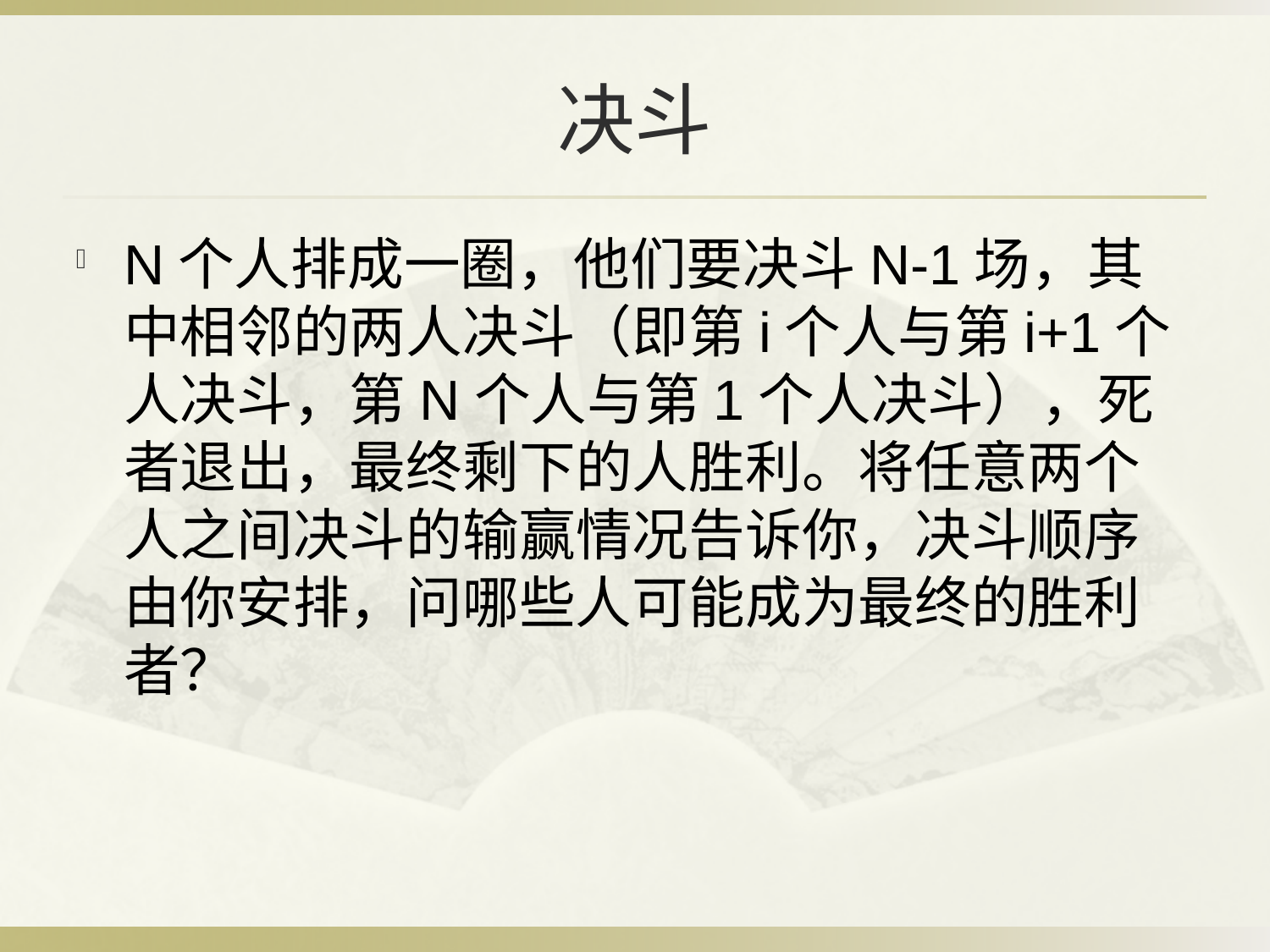

# 决斗
N个人排成一圈，他们要决斗N-1场，其中相邻的两人决斗（即第i个人与第i+1个人决斗，第N个人与第1个人决斗），死者退出，最终剩下的人胜利。将任意两个人之间决斗的输赢情况告诉你，决斗顺序由你安排，问哪些人可能成为最终的胜利者？